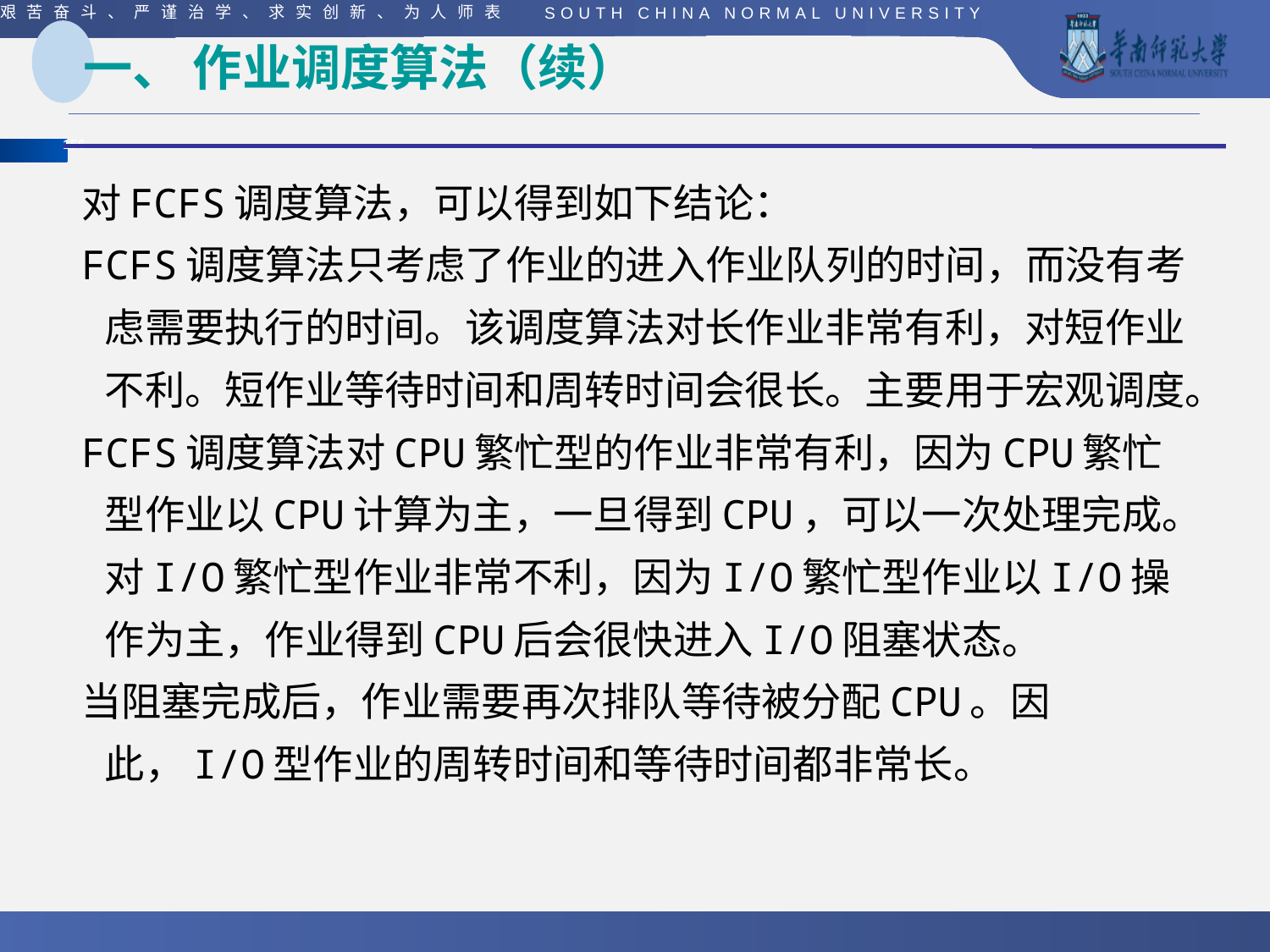

# 一、 作业调度算法（续）
对FCFS调度算法，可以得到如下结论：
FCFS调度算法只考虑了作业的进入作业队列的时间，而没有考虑需要执行的时间。该调度算法对长作业非常有利，对短作业不利。短作业等待时间和周转时间会很长。主要用于宏观调度。
FCFS调度算法对CPU繁忙型的作业非常有利，因为CPU繁忙型作业以CPU计算为主，一旦得到CPU，可以一次处理完成。对I/O繁忙型作业非常不利，因为I/O繁忙型作业以I/O操作为主，作业得到CPU后会很快进入I/O阻塞状态。
当阻塞完成后，作业需要再次排队等待被分配CPU。因此，I/O型作业的周转时间和等待时间都非常长。

156